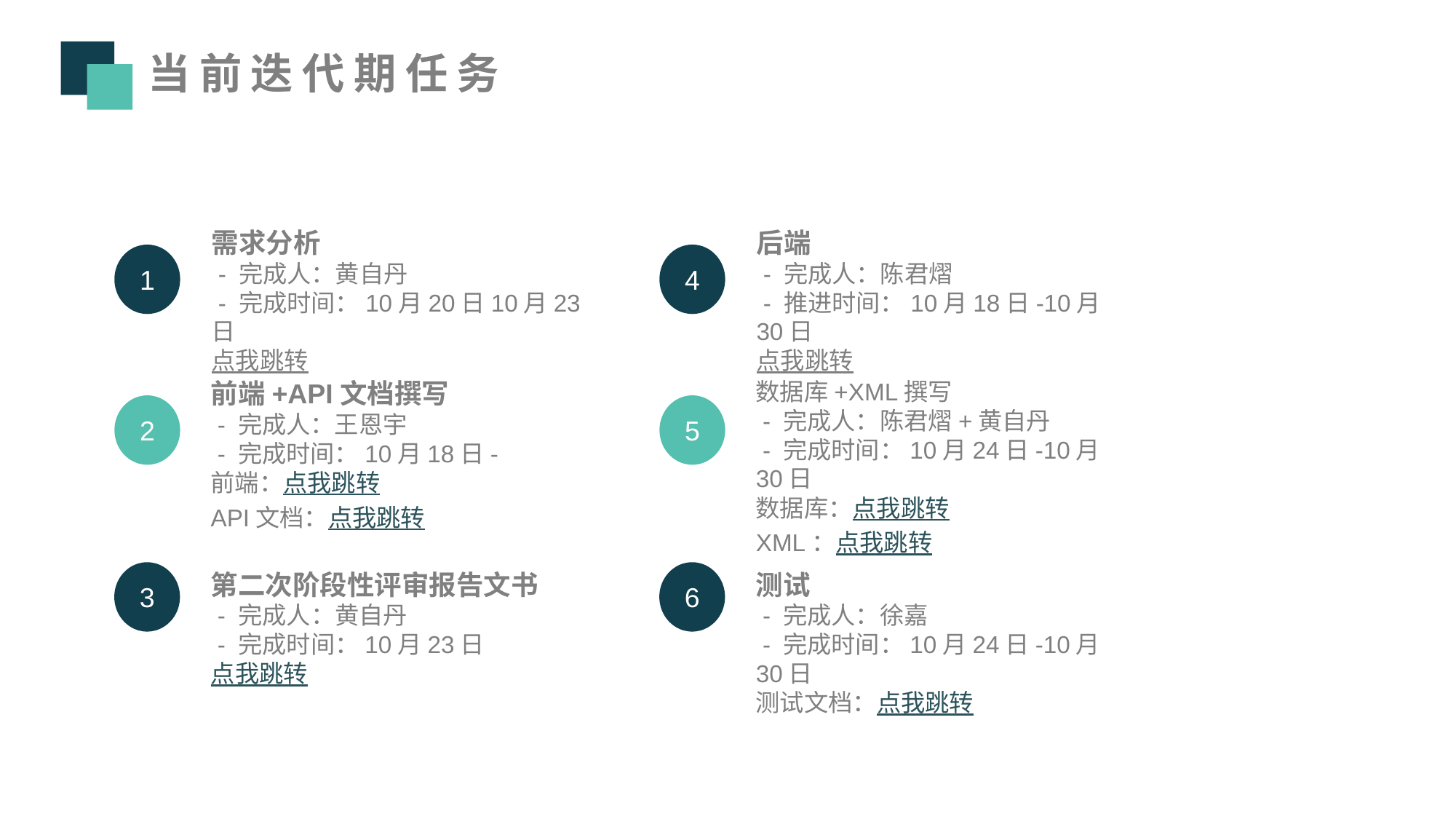

当前迭代期任务

需求分析
 - 完成人：黄自丹
 - 完成时间：10月20日10月23日
点我跳转
1
前端+API文档撰写
 - 完成人：王恩宇
 - 完成时间：10月18日-
前端：点我跳转
API文档：点我跳转
2
3
第二次阶段性评审报告文书
 - 完成人：黄自丹
 - 完成时间：10月23日
点我跳转
后端
 - 完成人：陈君熠
 - 推进时间：10月18日-10月30日
点我跳转
4
数据库+XML撰写
 - 完成人：陈君熠+黄自丹
 - 完成时间：10月24日-10月30日
数据库：点我跳转
XML：点我跳转
5
6
测试
 - 完成人：徐嘉
 - 完成时间：10月24日-10月30日
测试文档：点我跳转